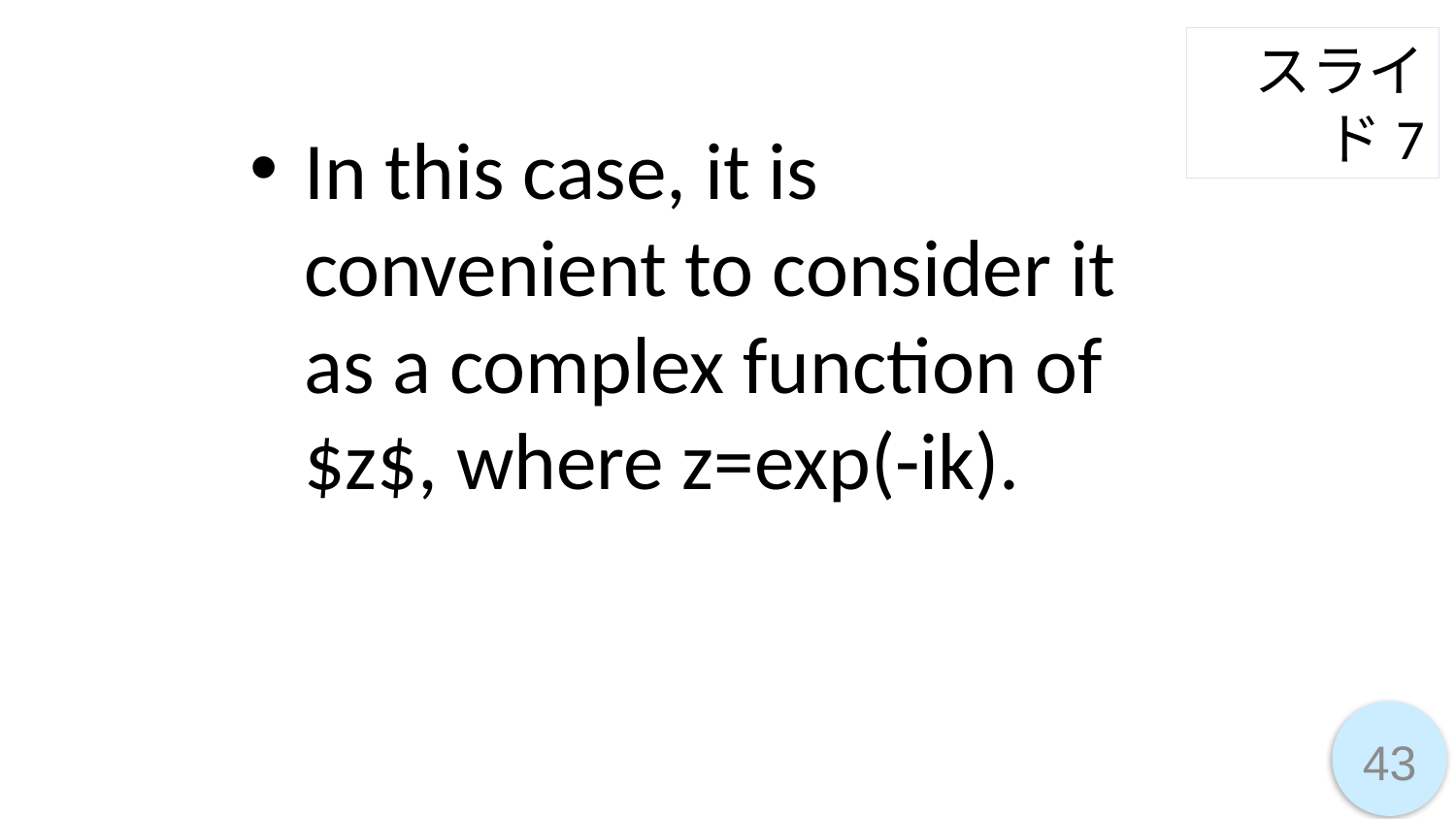

スライド7
In this case, it is convenient to consider it as a complex function of $z$, where z=exp(-ik).
43